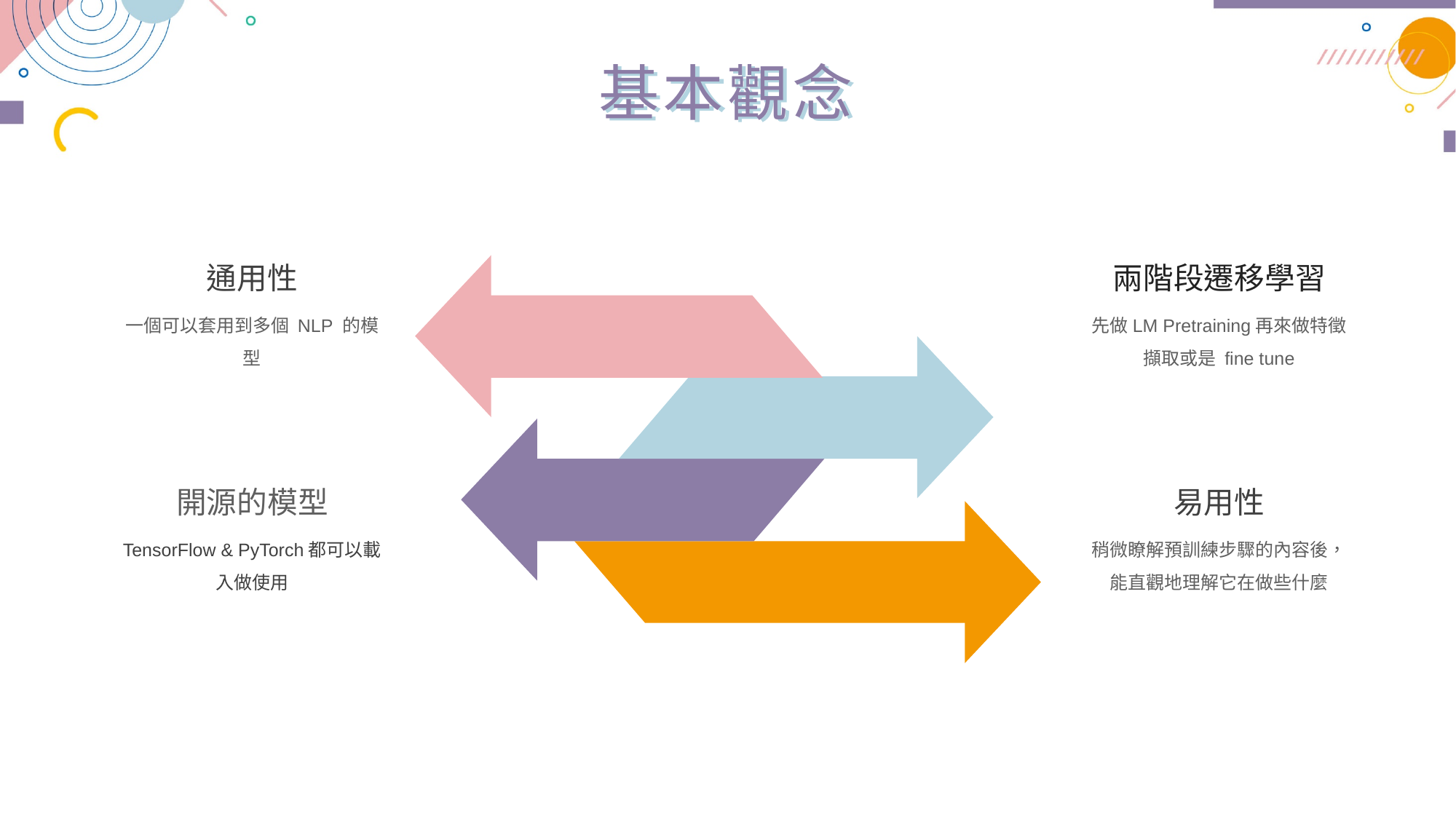

基本觀念
基本觀念
通用性
一個可以套用到多個 NLP 的模型
兩階段遷移學習
先做LM Pretraining再來做特徵擷取或是 fine tune

開源的模型
TensorFlow & PyTorch都可以載入做使用
易用性
稍微瞭解預訓練步驟的內容後，能直觀地理解它在做些什麼